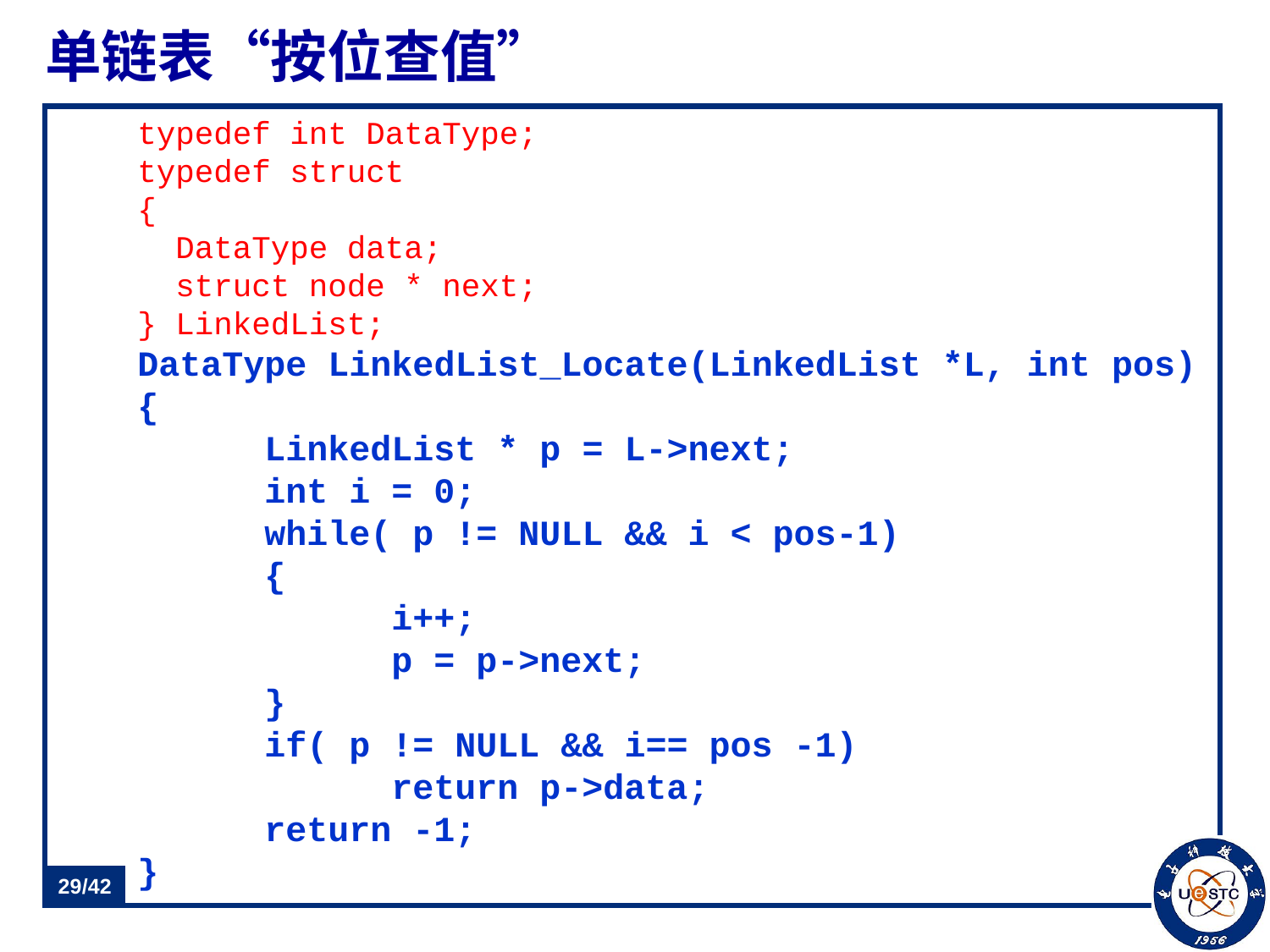

# 单链表“按位查值”
typedef int DataType;
typedef struct
{
  DataType data;
  struct node * next;
} LinkedList;
DataType LinkedList_Locate(LinkedList *L, int pos)
{
	LinkedList * p = L->next;
	int i = 0;
	while( p != NULL && i < pos-1)
	{
	      i++;
	      p = p->next;
	}
	if( p != NULL && i== pos -1)
		return p->data;
	return -1;
}
29/42